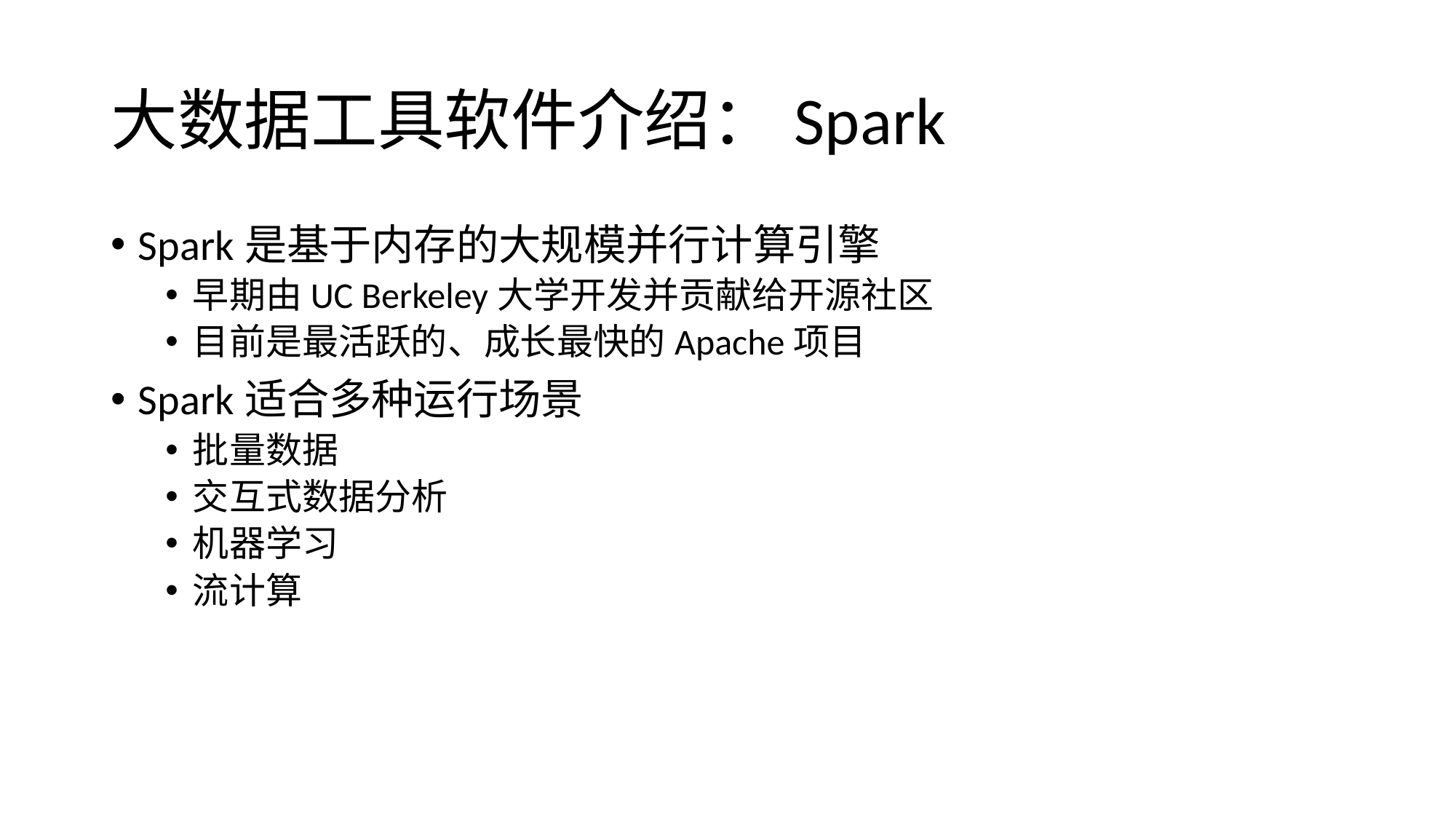

# 大数据工具软件介绍：Spark
Spark是基于内存的大规模并行计算引擎
早期由UC Berkeley大学开发并贡献给开源社区
目前是最活跃的、成长最快的Apache项目
Spark适合多种运行场景
批量数据
交互式数据分析
机器学习
流计算